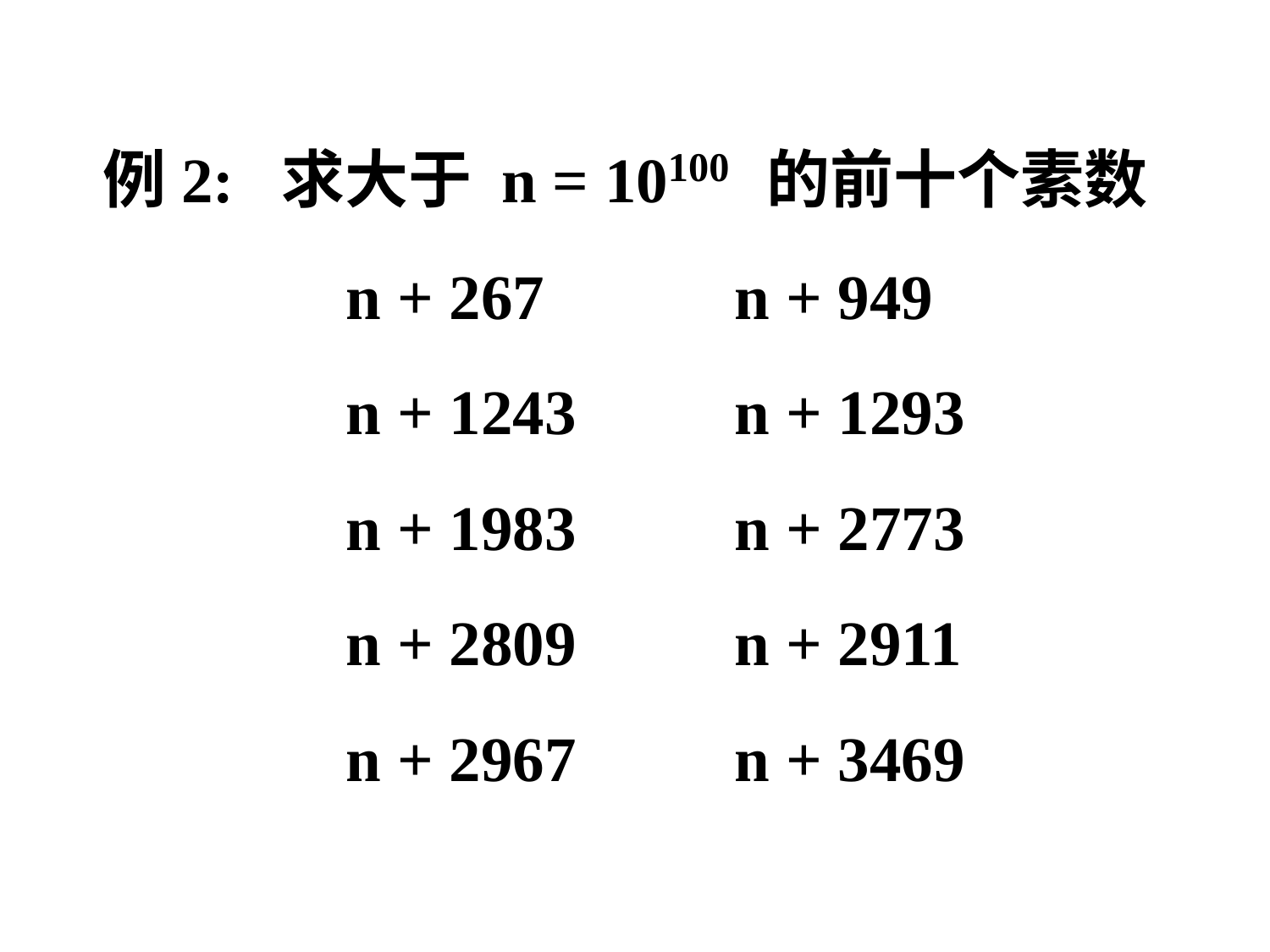

例2:  求大于 n = 10100  的前十个素数
                 n + 267            n + 949
                 n + 1243          n + 1293
                 n + 1983          n + 2773
                 n + 2809          n + 2911
                 n + 2967          n + 3469